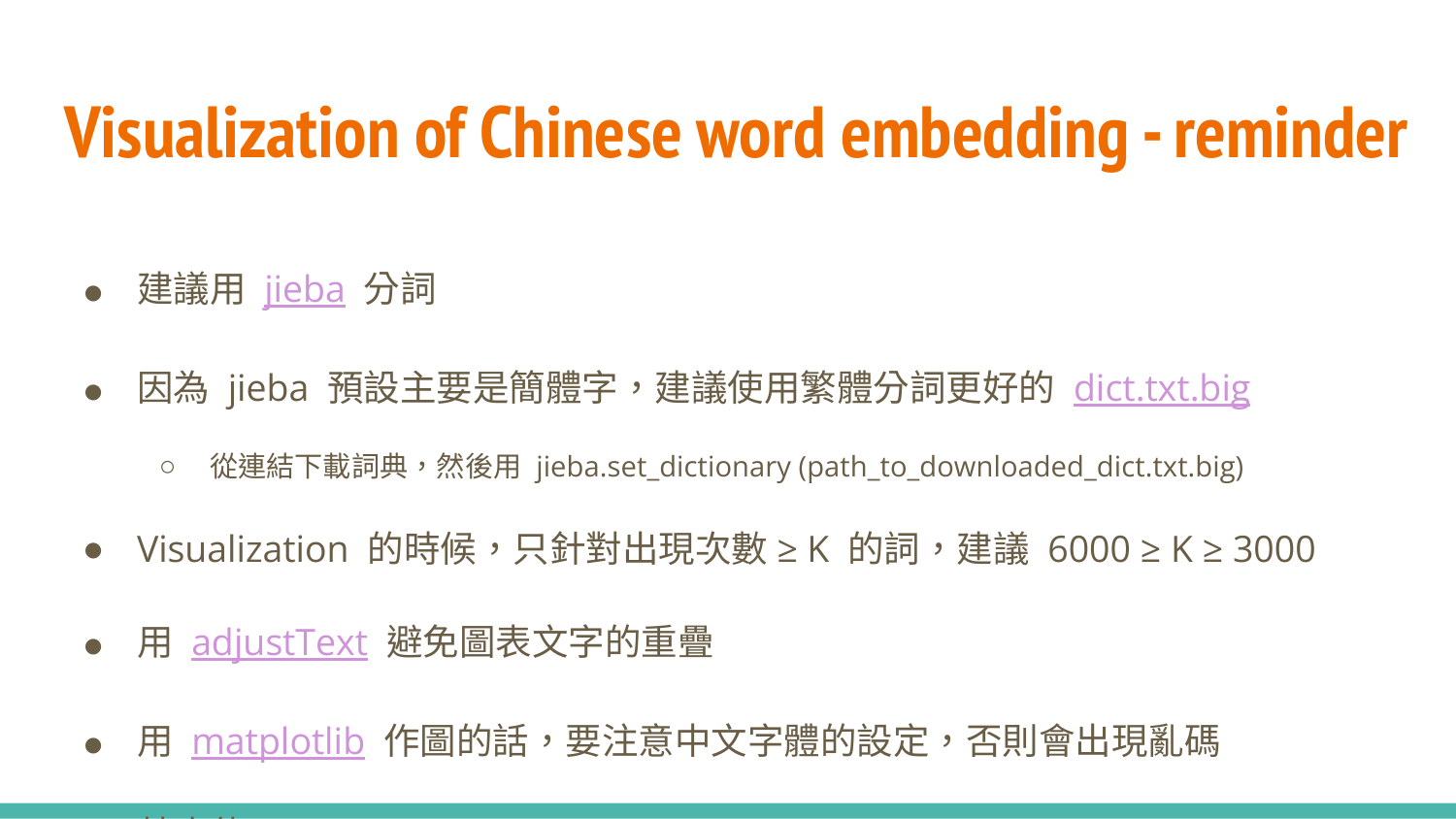

# Visualization of Chinese word embedding - reminder
建議用 jieba 分詞
因為 jieba 預設主要是簡體字，建議使用繁體分詞更好的 dict.txt.big
從連結下載詞典，然後用 jieba.set_dictionary (path_to_downloaded_dict.txt.big)
Visualization 的時候，只針對出現次數 ≥K 的詞，建議 6000 ≥ K ≥ 3000
用 adjustText 避免圖表文字的重疊
用 matplotlib 作圖的話，要注意中文字體的設定，否則會出現亂碼
禁止使用 pretrained word embedding